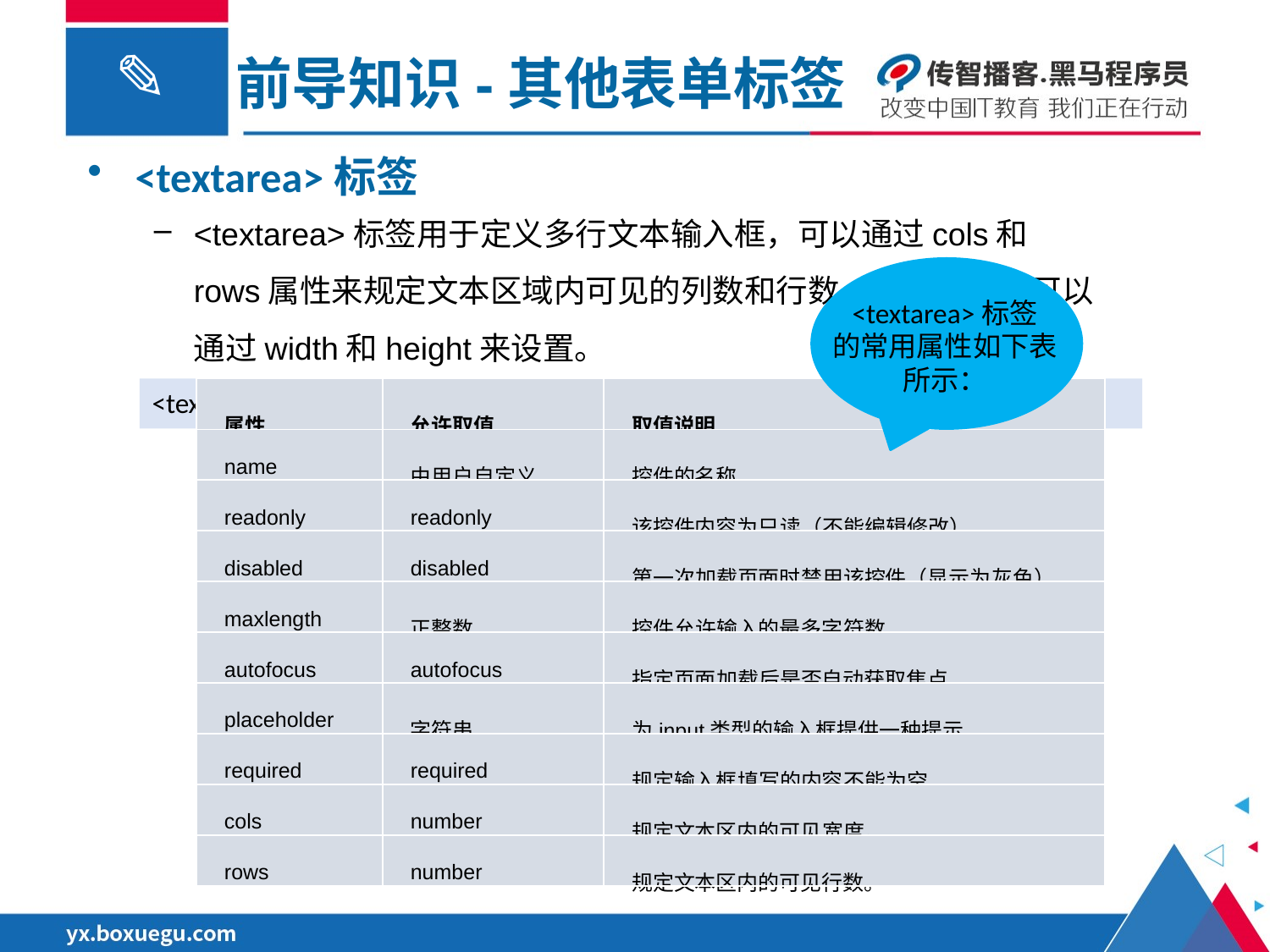

前导知识-其他表单标签
<textarea>标签
<textarea>标签用于定义多行文本输入框，可以通过cols和rows属性来规定文本区域内可见的列数和行数，具体的尺寸可以通过width和height来设置。

<textarea>标签
的常用属性如下表所示：
<textarea rows="" cols="">这里是文本</textarea>

| 属性 | 允许取值 | 取值说明 |
| --- | --- | --- |
| name | 由用户自定义 | 控件的名称 |
| readonly | readonly | 该控件内容为只读（不能编辑修改） |
| disabled | disabled | 第一次加载页面时禁用该控件（显示为灰色） |
| maxlength | 正整数 | 控件允许输入的最多字符数 |
| autofocus | autofocus | 指定页面加载后是否自动获取焦点 |
| placeholder | 字符串 | 为input类型的输入框提供一种提示 |
| required | required | 规定输入框填写的内容不能为空 |
| cols | number | 规定文本区内的可见宽度。 |
| rows | number | 规定文本区内的可见行数。 |